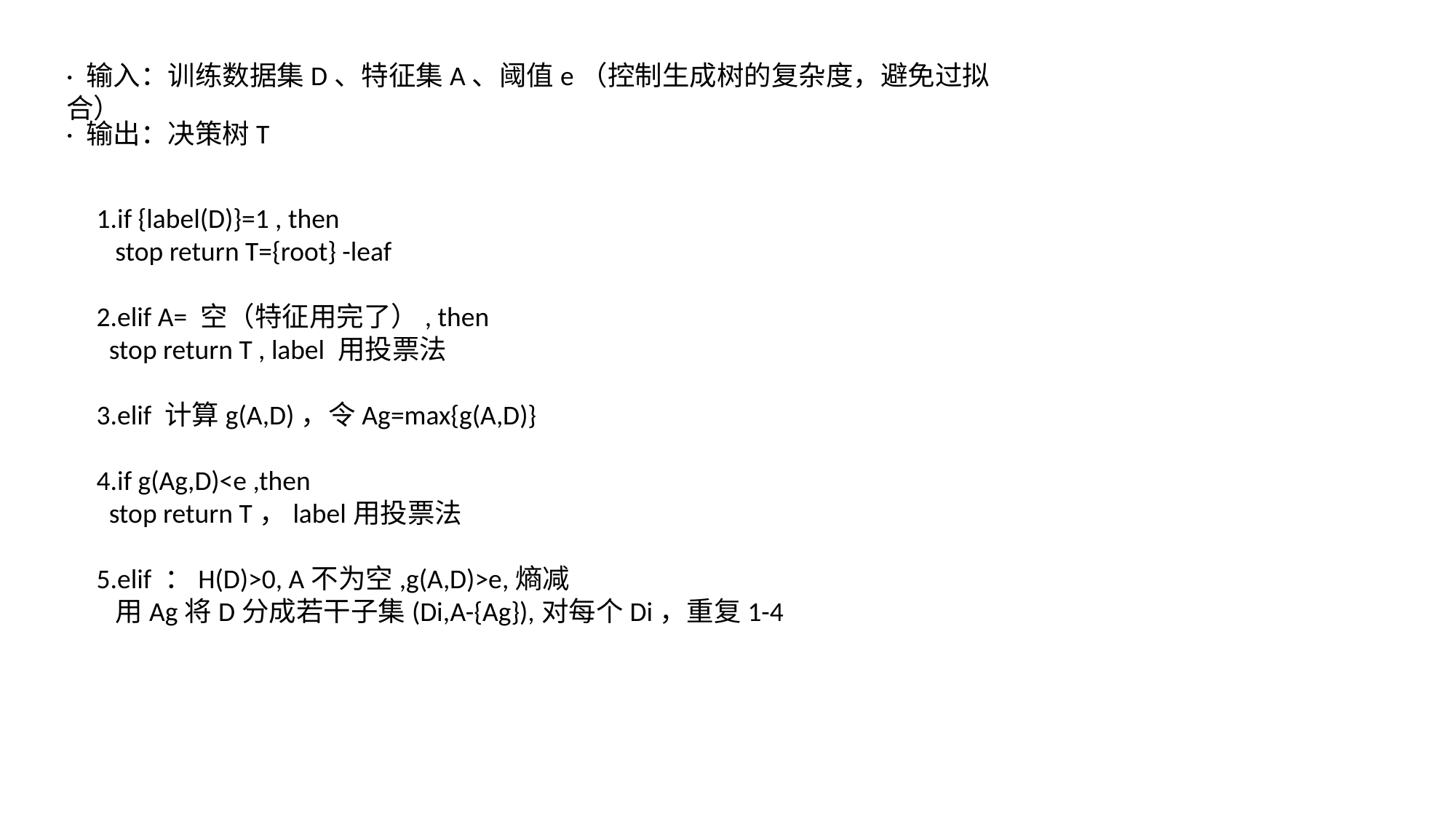

· 输入：训练数据集D、特征集A、阈值e（控制生成树的复杂度，避免过拟合）
· 输出：决策树T
1.if {label(D)}=1 , then
   stop return T={root} -leaf

2.elif A= 空（特征用完了）, then
  stop return T , label 用投票法

3.elif 计算g(A,D)，令Ag=max{g(A,D)}

4.if g(Ag,D)<e ,then
  stop return T，label用投票法

5.elif ：H(D)>0, A不为空,g(A,D)>e,熵减
  用Ag将D分成若干子集(Di,A-{Ag}),对每个Di，重复1-4